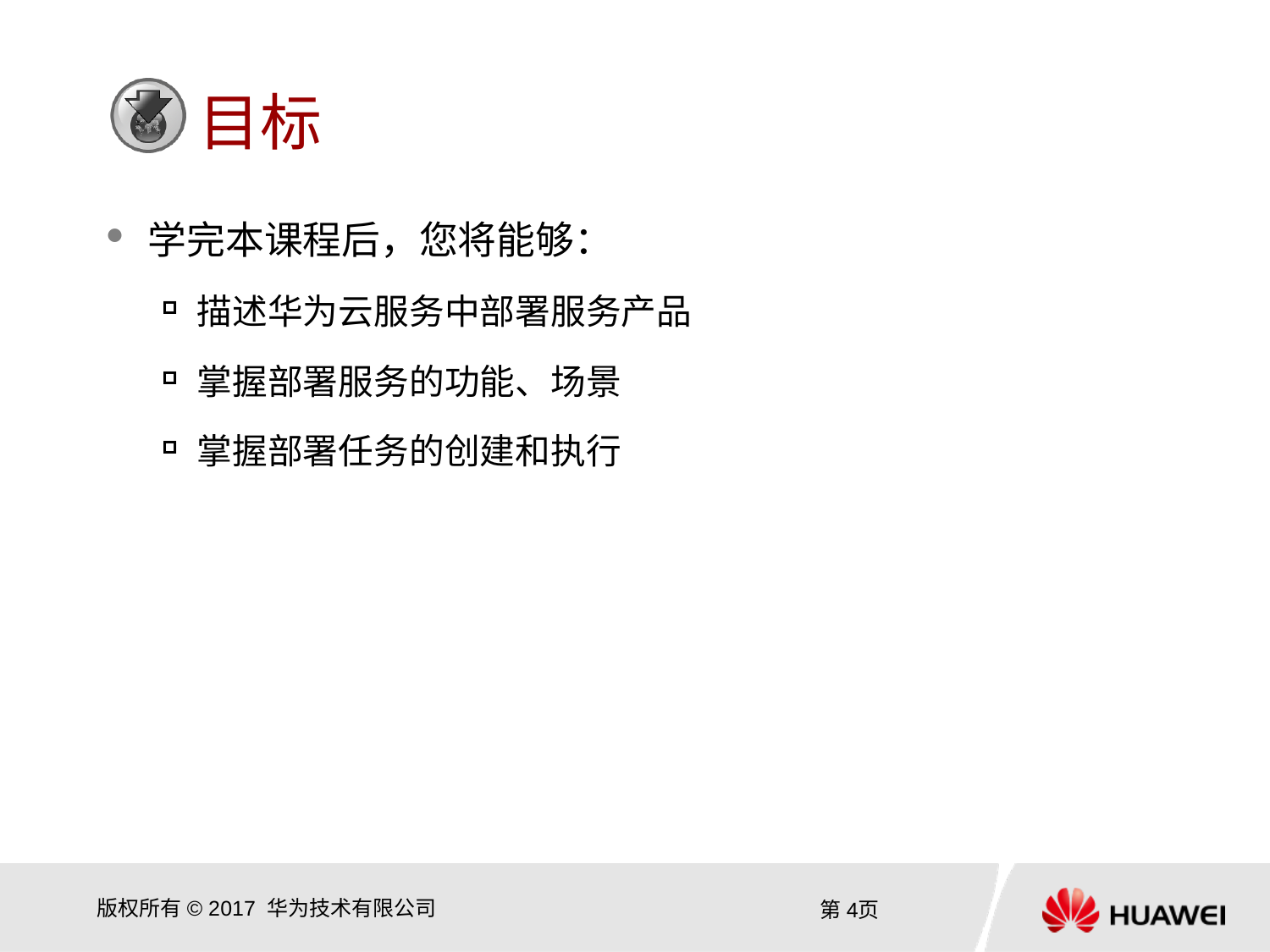

学完本课程后，您将能够：
描述华为云服务中部署服务产品
掌握部署服务的功能、场景
掌握部署任务的创建和执行